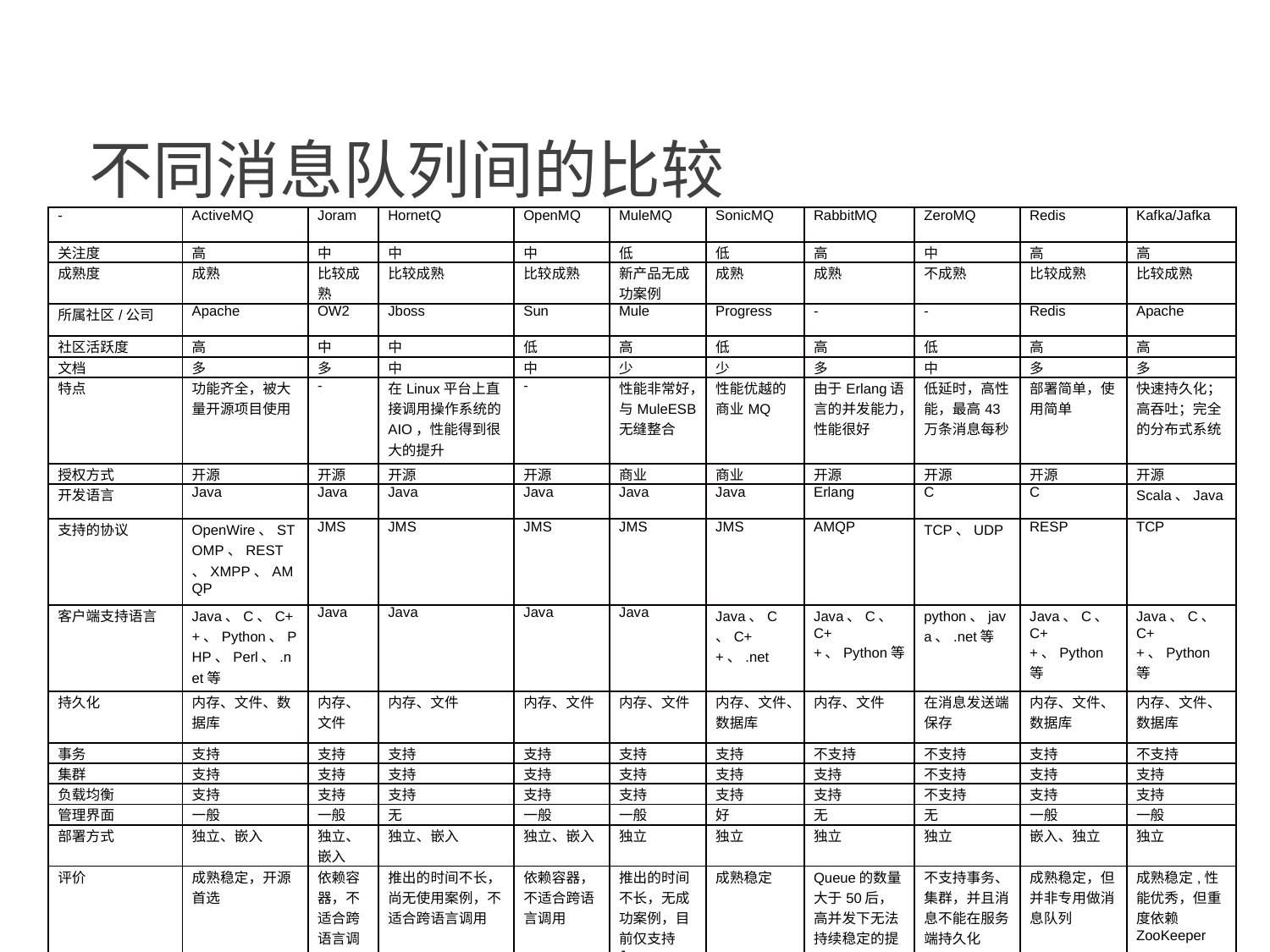

不同消息队列间的比较
| - | ActiveMQ | Joram | HornetQ | OpenMQ | MuleMQ | SonicMQ | RabbitMQ | ZeroMQ | Redis | Kafka/Jafka |
| --- | --- | --- | --- | --- | --- | --- | --- | --- | --- | --- |
| 关注度 | 高 | 中 | 中 | 中 | 低 | 低 | 高 | 中 | 高 | 高 |
| 成熟度 | 成熟 | 比较成熟 | 比较成熟 | 比较成熟 | 新产品无成功案例 | 成熟 | 成熟 | 不成熟 | 比较成熟 | 比较成熟 |
| 所属社区/公司 | Apache | OW2 | Jboss | Sun | Mule | Progress | - | - | Redis | Apache |
| 社区活跃度 | 高 | 中 | 中 | 低 | 高 | 低 | 高 | 低 | 高 | 高 |
| 文档 | 多 | 多 | 中 | 中 | 少 | 少 | 多 | 中 | 多 | 多 |
| 特点 | 功能齐全，被大量开源项目使用 | - | 在Linux平台上直接调用操作系统的AIO，性能得到很大的提升 | - | 性能非常好，与MuleESB无缝整合 | 性能优越的商业MQ | 由于Erlang语言的并发能力，性能很好 | 低延时，高性能，最高43万条消息每秒 | 部署简单，使用简单 | 快速持久化；高吞吐；完全的分布式系统 |
| 授权方式 | 开源 | 开源 | 开源 | 开源 | 商业 | 商业 | 开源 | 开源 | 开源 | 开源 |
| 开发语言 | Java | Java | Java | Java | Java | Java | Erlang | C | C | Scala、Java |
| 支持的协议 | OpenWire、STOMP、REST、XMPP、AMQP | JMS | JMS | JMS | JMS | JMS | AMQP | TCP、UDP | RESP | TCP |
| 客户端支持语言 | Java、C、C++、Python、PHP、Perl、.net等 | Java | Java | Java | Java | Java、C、C++、.net | Java、C、C++、Python等 | python、java、.net等 | Java、C、C++、Python等 | Java、C、C++、Python等 |
| 持久化 | 内存、文件、数据库 | 内存、文件 | 内存、文件 | 内存、文件 | 内存、文件 | 内存、文件、数据库 | 内存、文件 | 在消息发送端保存 | 内存、文件、数据库 | 内存、文件、数据库 |
| 事务 | 支持 | 支持 | 支持 | 支持 | 支持 | 支持 | 不支持 | 不支持 | 支持 | 不支持 |
| 集群 | 支持 | 支持 | 支持 | 支持 | 支持 | 支持 | 支持 | 不支持 | 支持 | 支持 |
| 负载均衡 | 支持 | 支持 | 支持 | 支持 | 支持 | 支持 | 支持 | 不支持 | 支持 | 支持 |
| 管理界面 | 一般 | 一般 | 无 | 一般 | 一般 | 好 | 无 | 无 | 一般 | 一般 |
| 部署方式 | 独立、嵌入 | 独立、嵌入 | 独立、嵌入 | 独立、嵌入 | 独立 | 独立 | 独立 | 独立 | 嵌入、独立 | 独立 |
| 评价 | 成熟稳定，开源首选 | 依赖容器，不适合跨语言调用 | 推出的时间不长，尚无使用案例，不适合跨语言调用 | 依赖容器，不适合跨语言调用 | 推出的时间不长，无成功案例，目前仅支持Java | 成熟稳定 | Queue的数量大于50后，高并发下无法持续稳定的提供服务 | 不支持事务、集群，并且消息不能在服务端持久化 | 成熟稳定，但并非专用做消息队列 | 成熟稳定,性能优秀，但重度依赖ZooKeeper |